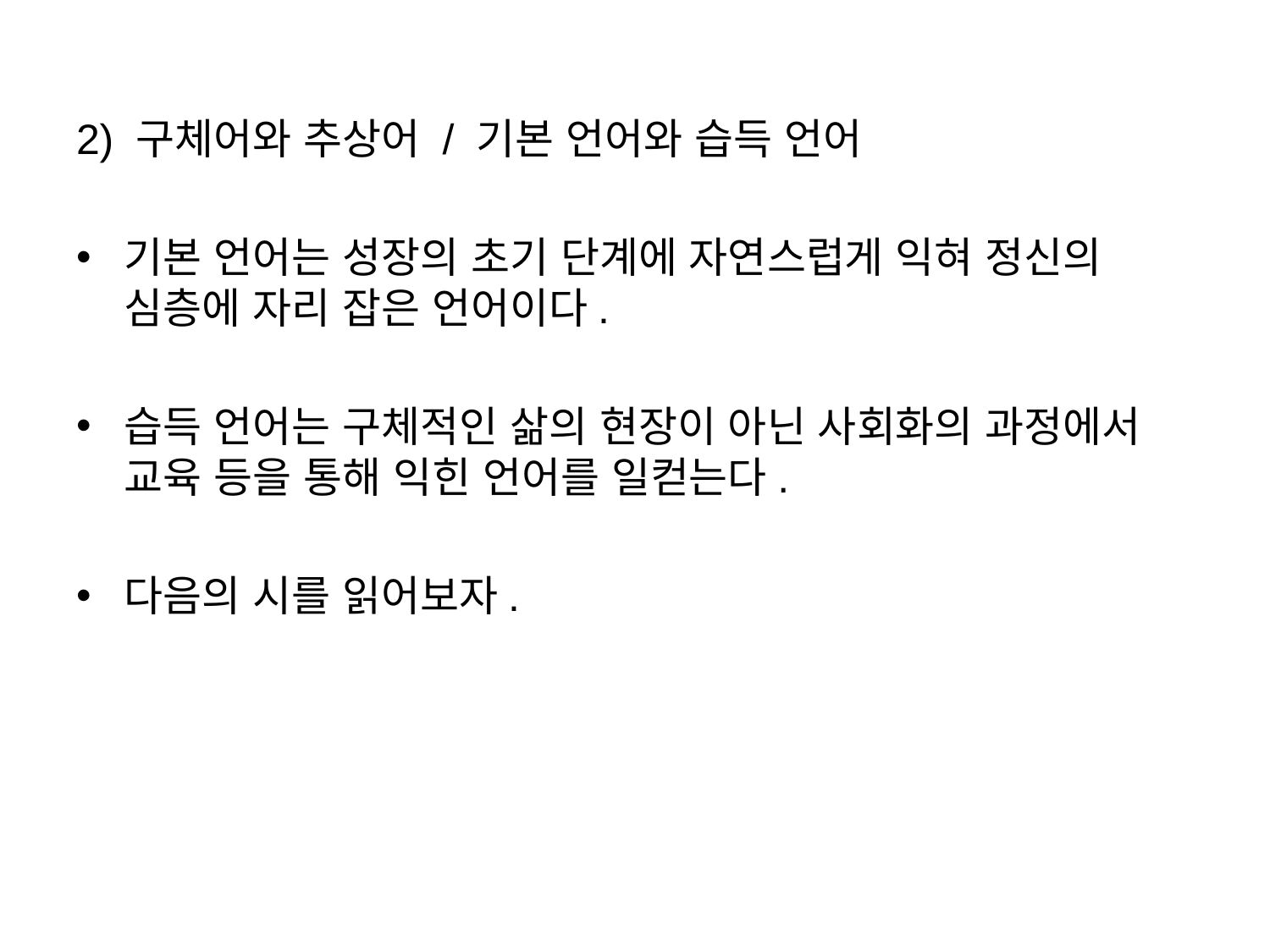

2) 구체어와 추상어 / 기본 언어와 습득 언어

기본 언어는 성장의 초기 단계에 자연스럽게 익혀 정신의 심층에 자리 잡은 언어이다.

습득 언어는 구체적인 삶의 현장이 아닌 사회화의 과정에서 교육 등을 통해 익힌 언어를 일컫는다.

다음의 시를 읽어보자.